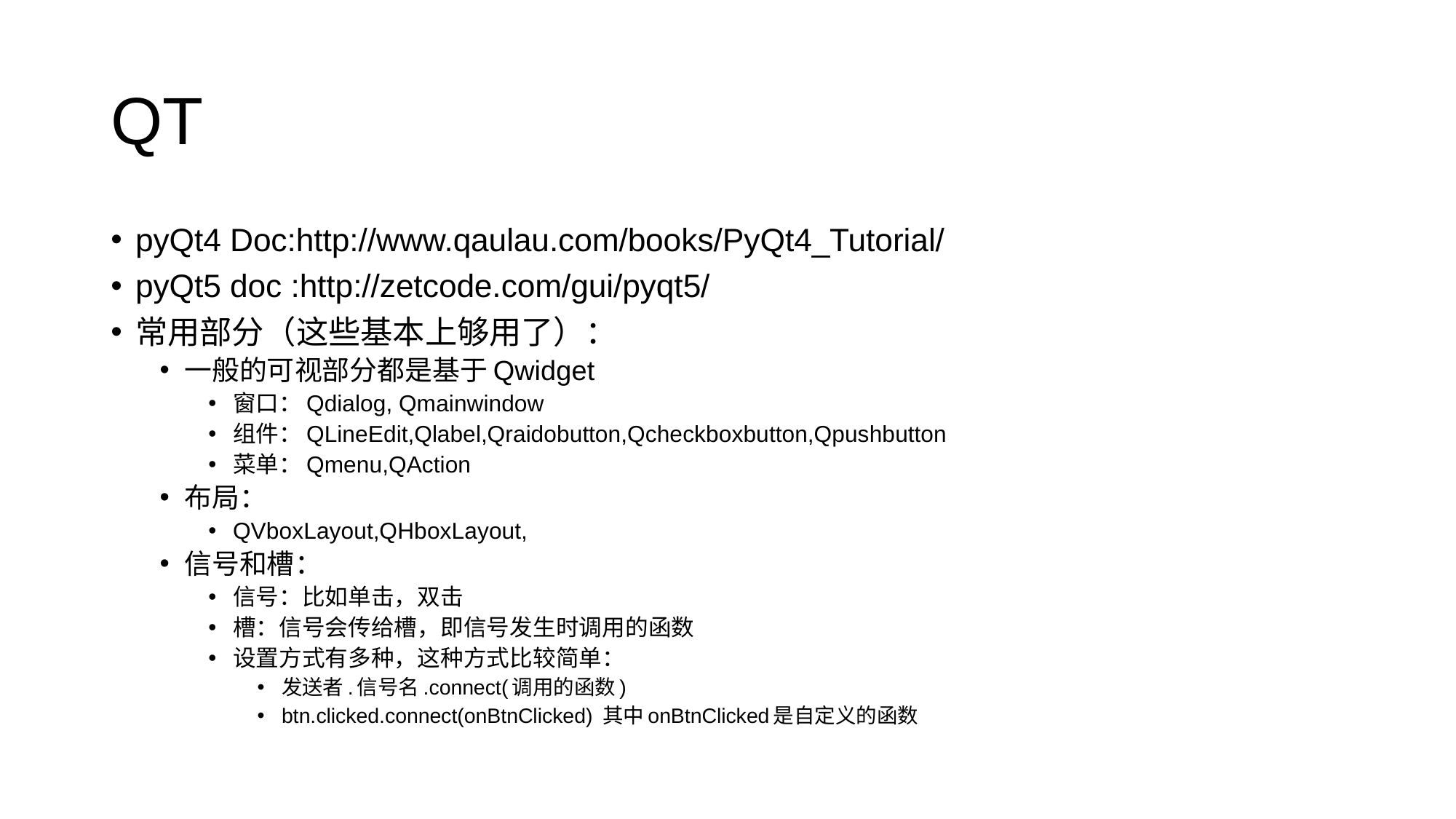

# QT
pyQt4 Doc:http://www.qaulau.com/books/PyQt4_Tutorial/
pyQt5 doc :http://zetcode.com/gui/pyqt5/
常用部分（这些基本上够用了）：
一般的可视部分都是基于Qwidget
窗口：Qdialog, Qmainwindow
组件：QLineEdit,Qlabel,Qraidobutton,Qcheckboxbutton,Qpushbutton
菜单：Qmenu,QAction
布局：
QVboxLayout,QHboxLayout,
信号和槽：
信号：比如单击，双击
槽：信号会传给槽，即信号发生时调用的函数
设置方式有多种，这种方式比较简单：
发送者.信号名.connect(调用的函数)
btn.clicked.connect(onBtnClicked) 其中onBtnClicked是自定义的函数